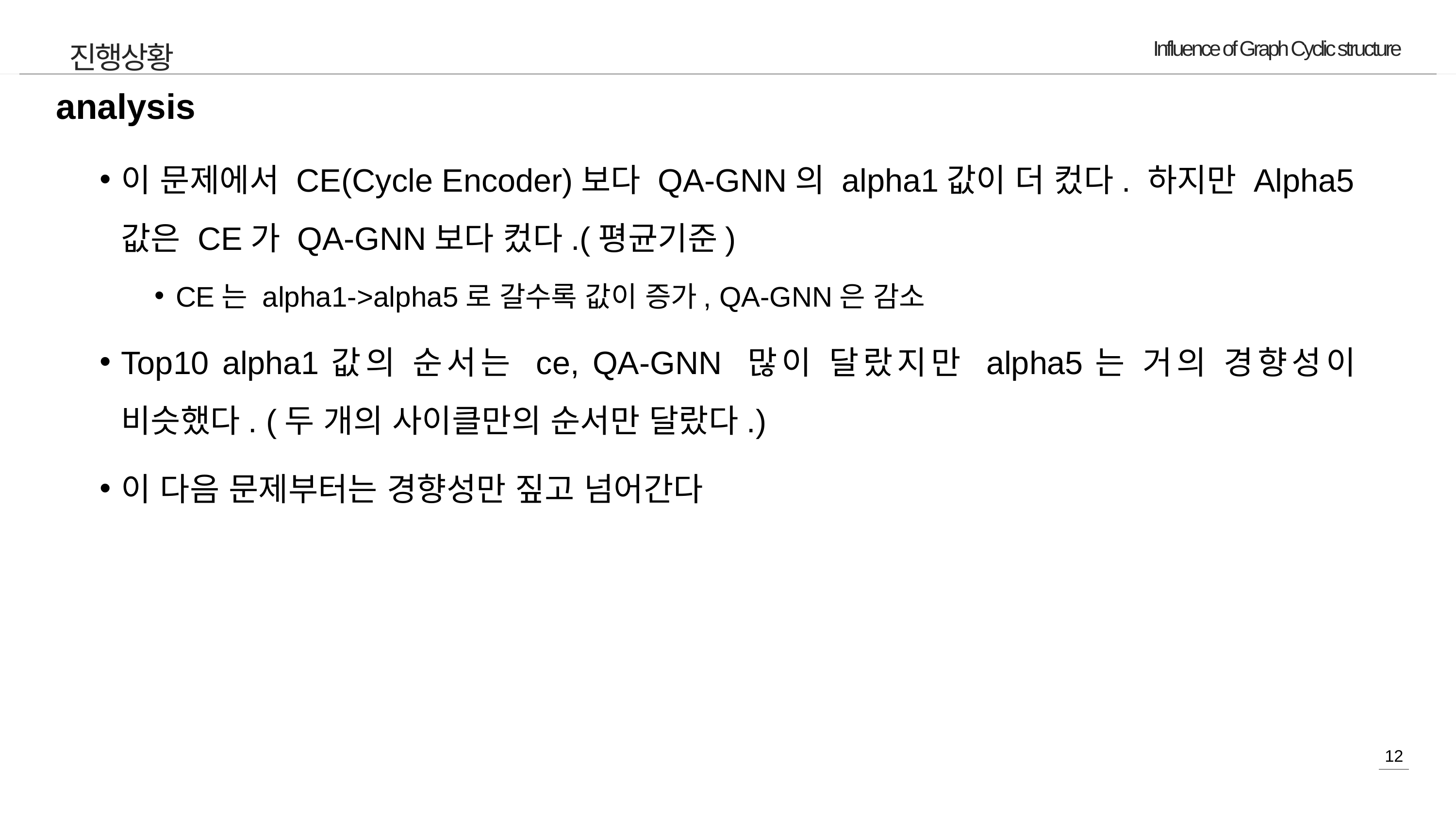

진행상황
analysis
이 문제에서 CE(Cycle Encoder)보다 QA-GNN의 alpha1값이 더 컸다. 하지만 Alpha5값은 CE가 QA-GNN보다 컸다.(평균기준)
CE는 alpha1->alpha5로 갈수록 값이 증가, QA-GNN은 감소
Top10 alpha1값의 순서는 ce, QA-GNN 많이 달랐지만 alpha5는 거의 경향성이 비슷했다. (두 개의 사이클만의 순서만 달랐다.)
이 다음 문제부터는 경향성만 짚고 넘어간다